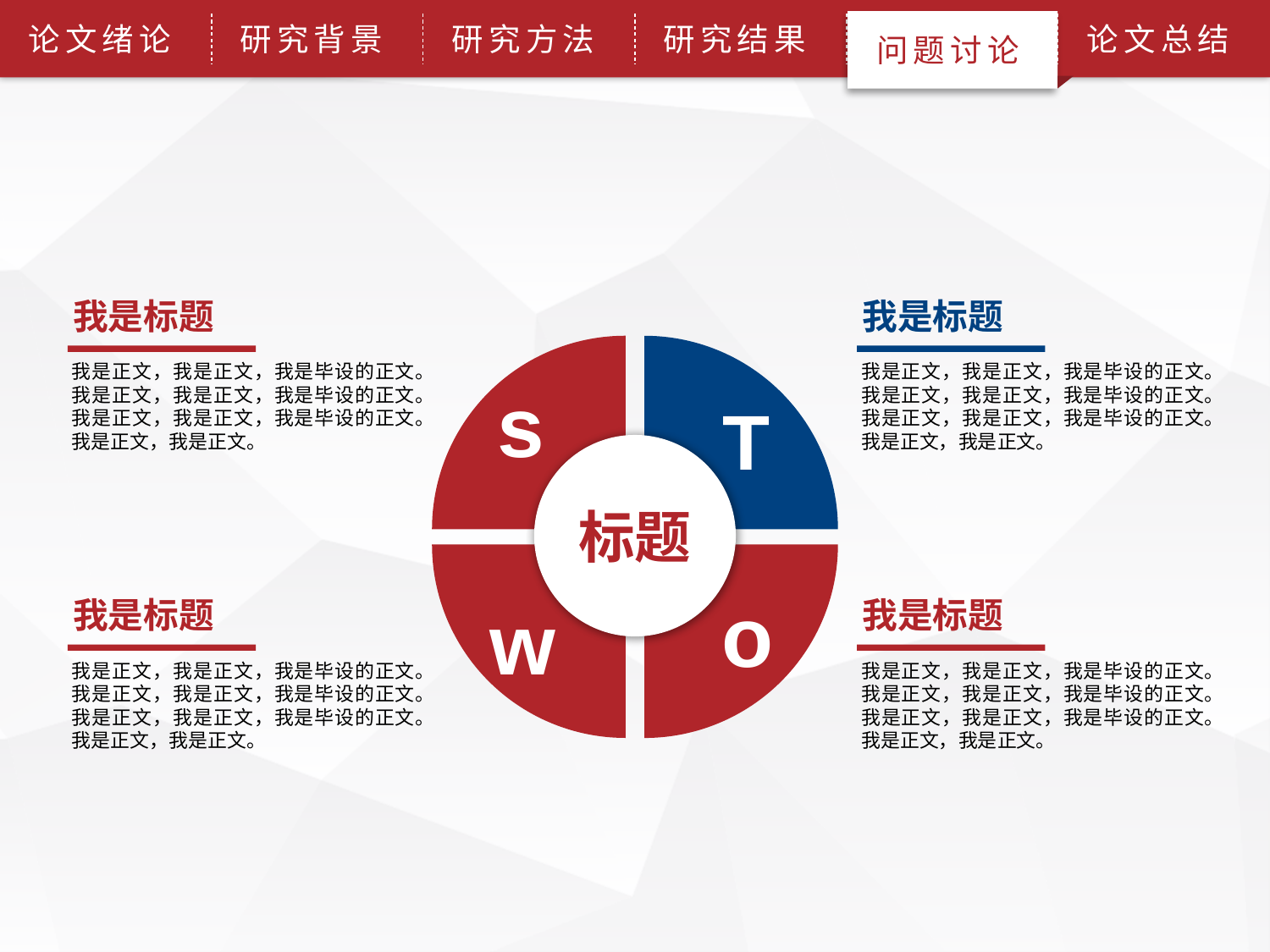

问题讨论

论文绪论
研究背景
研究方法
研究结果
问题讨论
论文总结
我是标题

我是正文，我是正文，我是毕设的正文。
我是正文，我是正文，我是毕设的正文。
我是正文，我是正文，我是毕设的正文。
我是正文，我是正文。
我是标题

我是正文，我是正文，我是毕设的正文。
我是正文，我是正文，我是毕设的正文。
我是正文，我是正文，我是毕设的正文。
我是正文，我是正文。

s
T
标题
o
w
我是标题

我是正文，我是正文，我是毕设的正文。
我是正文，我是正文，我是毕设的正文。
我是正文，我是正文，我是毕设的正文。
我是正文，我是正文。
我是标题

我是正文，我是正文，我是毕设的正文。
我是正文，我是正文，我是毕设的正文。
我是正文，我是正文，我是毕设的正文。
我是正文，我是正文。